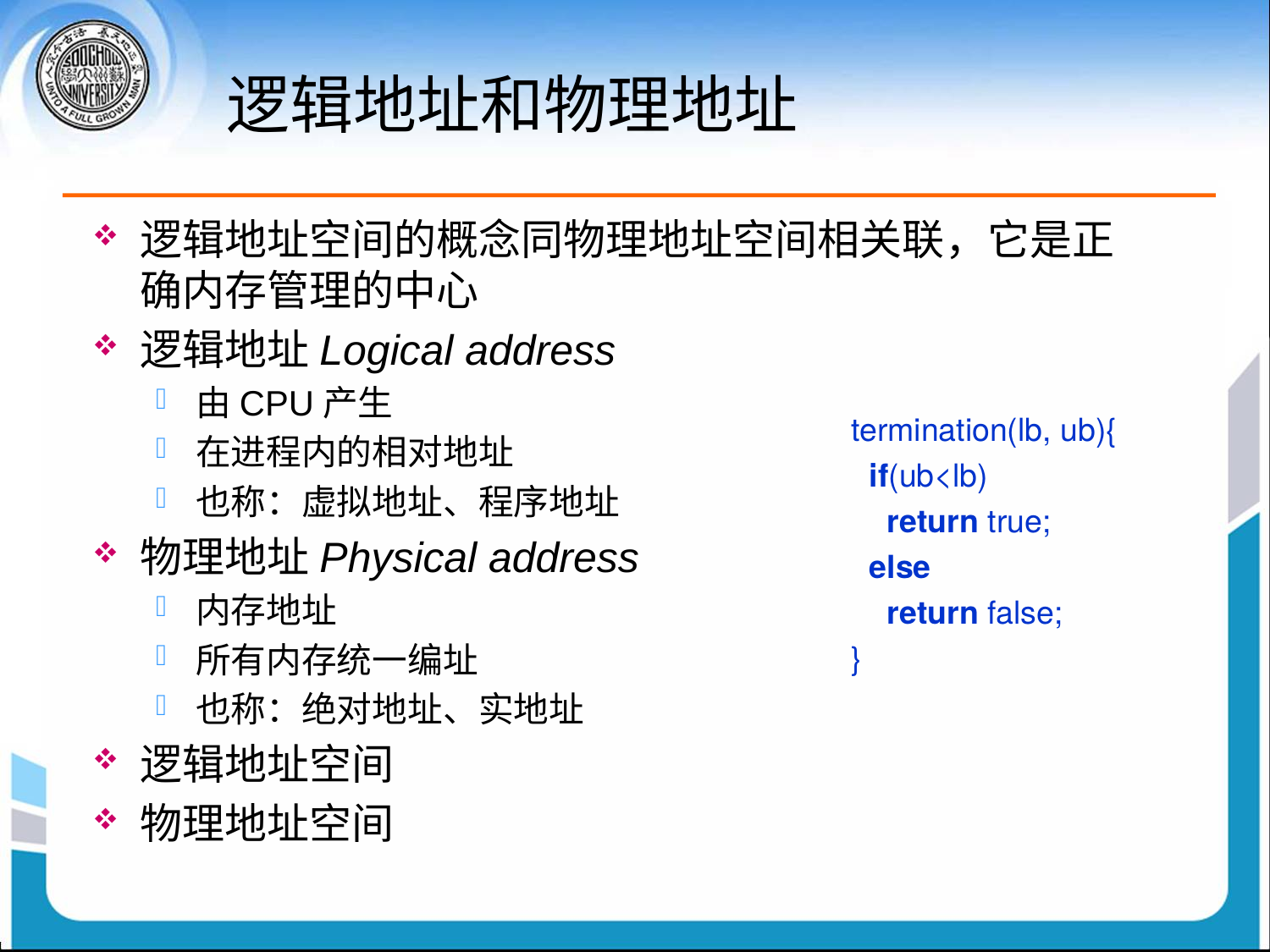

# 逻辑地址和物理地址
逻辑地址空间的概念同物理地址空间相关联，它是正确内存管理的中心
逻辑地址Logical address
由CPU产生
在进程内的相对地址
也称：虚拟地址、程序地址
物理地址Physical address
内存地址
所有内存统一编址
也称：绝对地址、实地址
逻辑地址空间
物理地址空间
termination(lb, ub){
  if(ub<lb)
    return true;
  else
    return false;
}